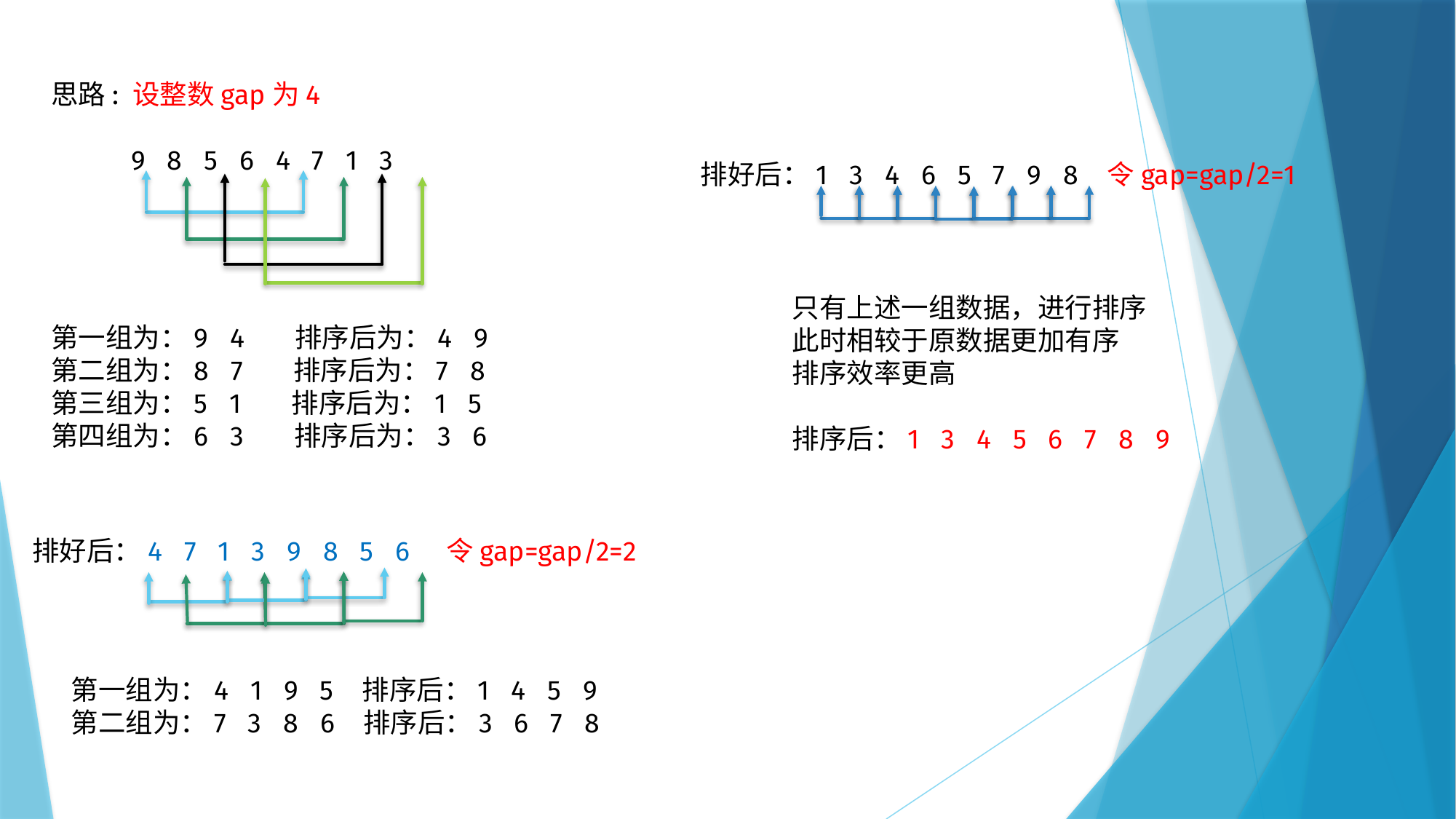

思路: 设整数gap为4

           9   8   5   6   4   7   1   3
排好后：1   3   4   6   5   7   9   8   令gap=gap/2=1
只有上述一组数据，进行排序
此时相较于原数据更加有序
排序效率更高

排序后：1   3   4   5   6   7   8   9
第一组为：9   4      排序后为：4   9
第二组为：8   7      排序后为：7   8
第三组为：5   1      排序后为：1   5
第四组为：6   3      排序后为：3   6
排好后：4   7   1   3   9   8   5   6    令gap=gap/2=2
第一组为：4   1   9   5   排序后：1   4   5   9
第二组为：7   3   8   6   排序后：3   6   7   8